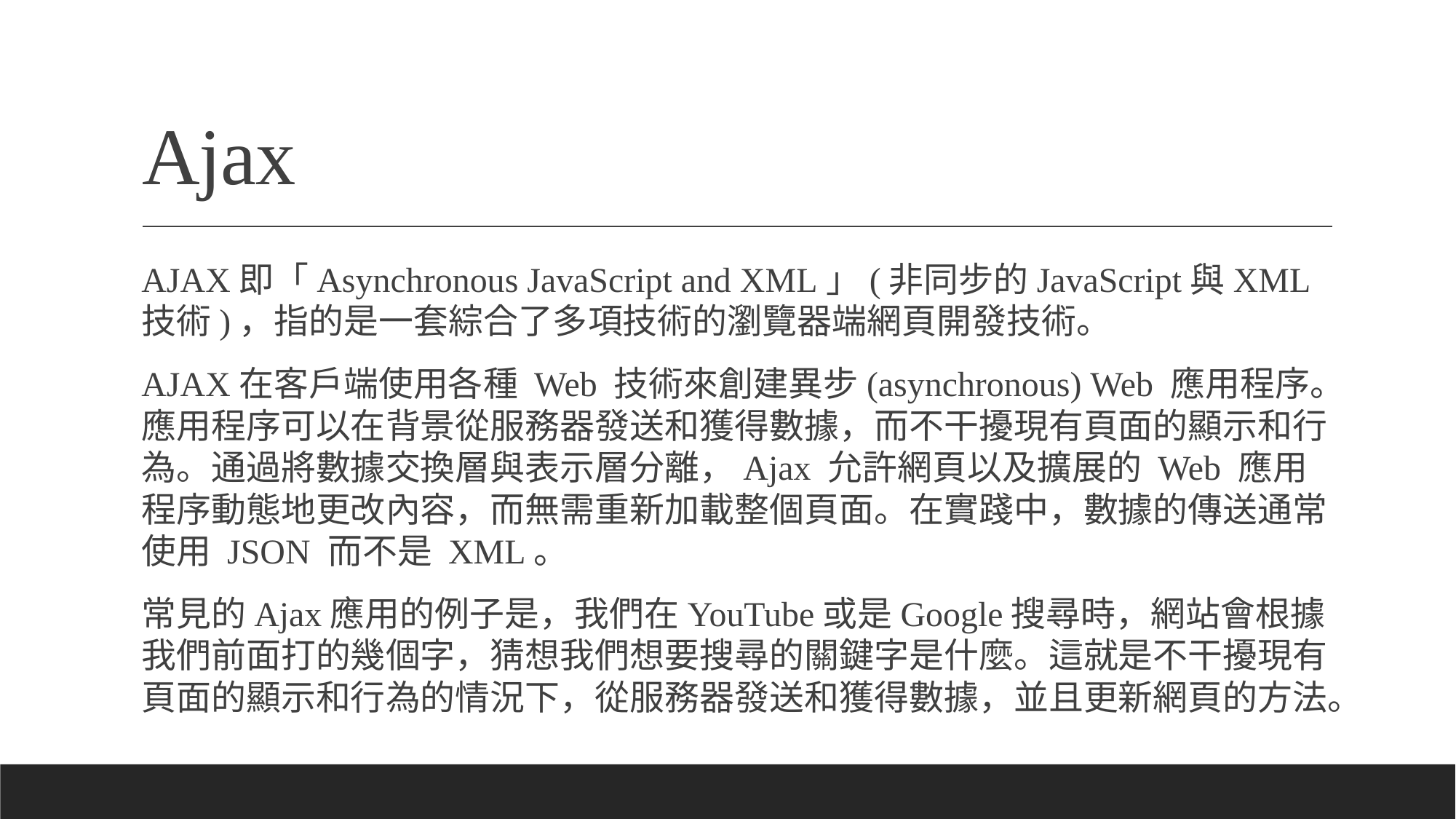

# Ajax
AJAX即「Asynchronous JavaScript and XML」(非同步的JavaScript與XML技術)，指的是一套綜合了多項技術的瀏覽器端網頁開發技術。
AJAX在客戶端使用各種 Web 技術來創建異步(asynchronous) Web 應用程序。應用程序可以在背景從服務器發送和獲得數據，而不干擾現有頁面的顯示和行為。通過將數據交換層與表示層分離，Ajax 允許網頁以及擴展的 Web 應用程序動態地更改內容，而無需重新加載整個頁面。在實踐中，數據的傳送通常使用 JSON 而不是 XML。
常見的Ajax應用的例子是，我們在YouTube或是Google搜尋時，網站會根據我們前面打的幾個字，猜想我們想要搜尋的關鍵字是什麼。這就是不干擾現有頁面的顯示和行為的情況下，從服務器發送和獲得數據，並且更新網頁的方法。